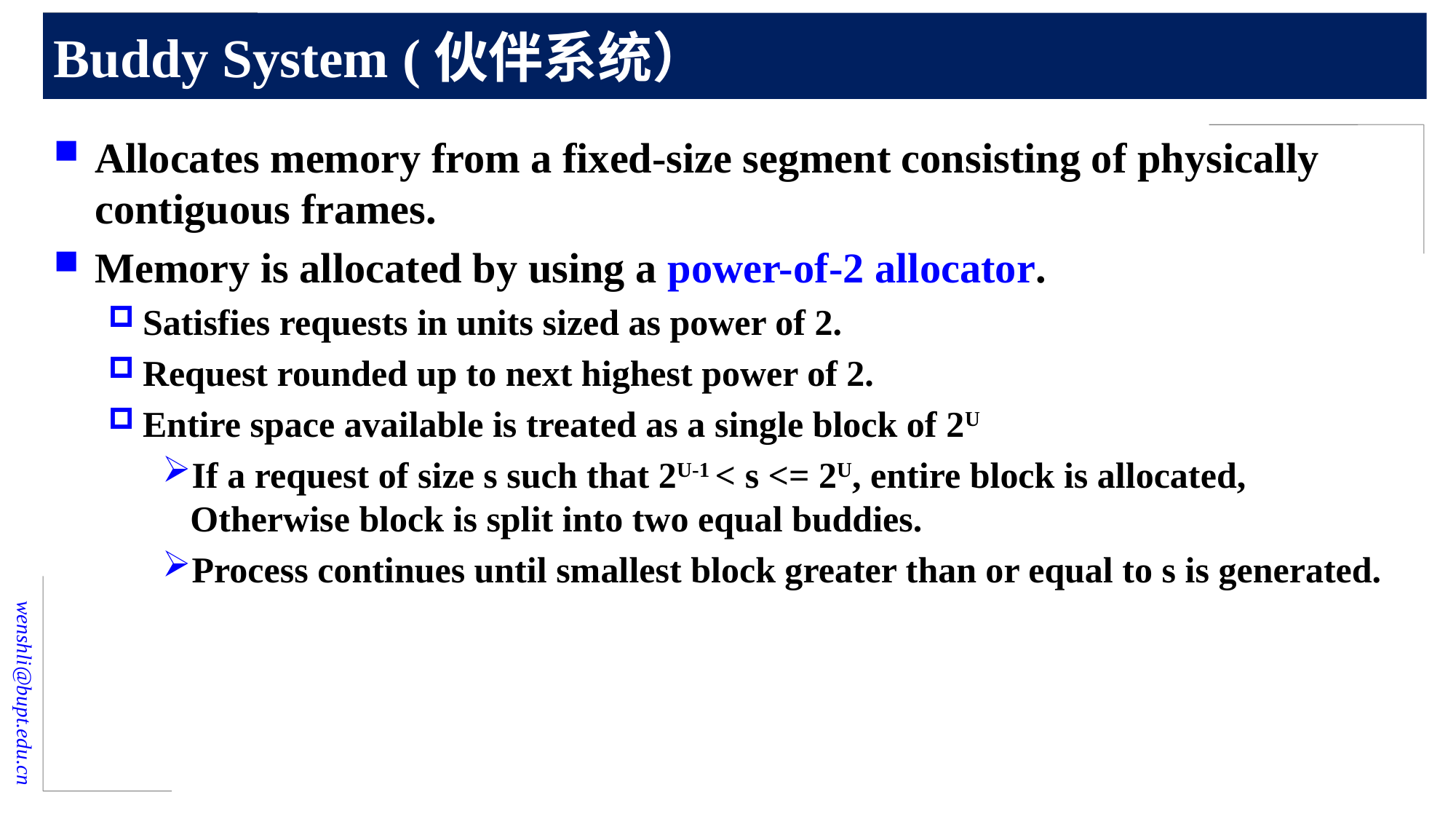

# Buddy System (伙伴系统）
Allocates memory from a fixed-size segment consisting of physically contiguous frames.
Memory is allocated by using a power-of-2 allocator.
Satisfies requests in units sized as power of 2.
Request rounded up to next highest power of 2.
Entire space available is treated as a single block of 2U
If a request of size s such that 2U-1 < s <= 2U, entire block is allocated,
Otherwise block is split into two equal buddies.
Process continues until smallest block greater than or equal to s is generated.
72